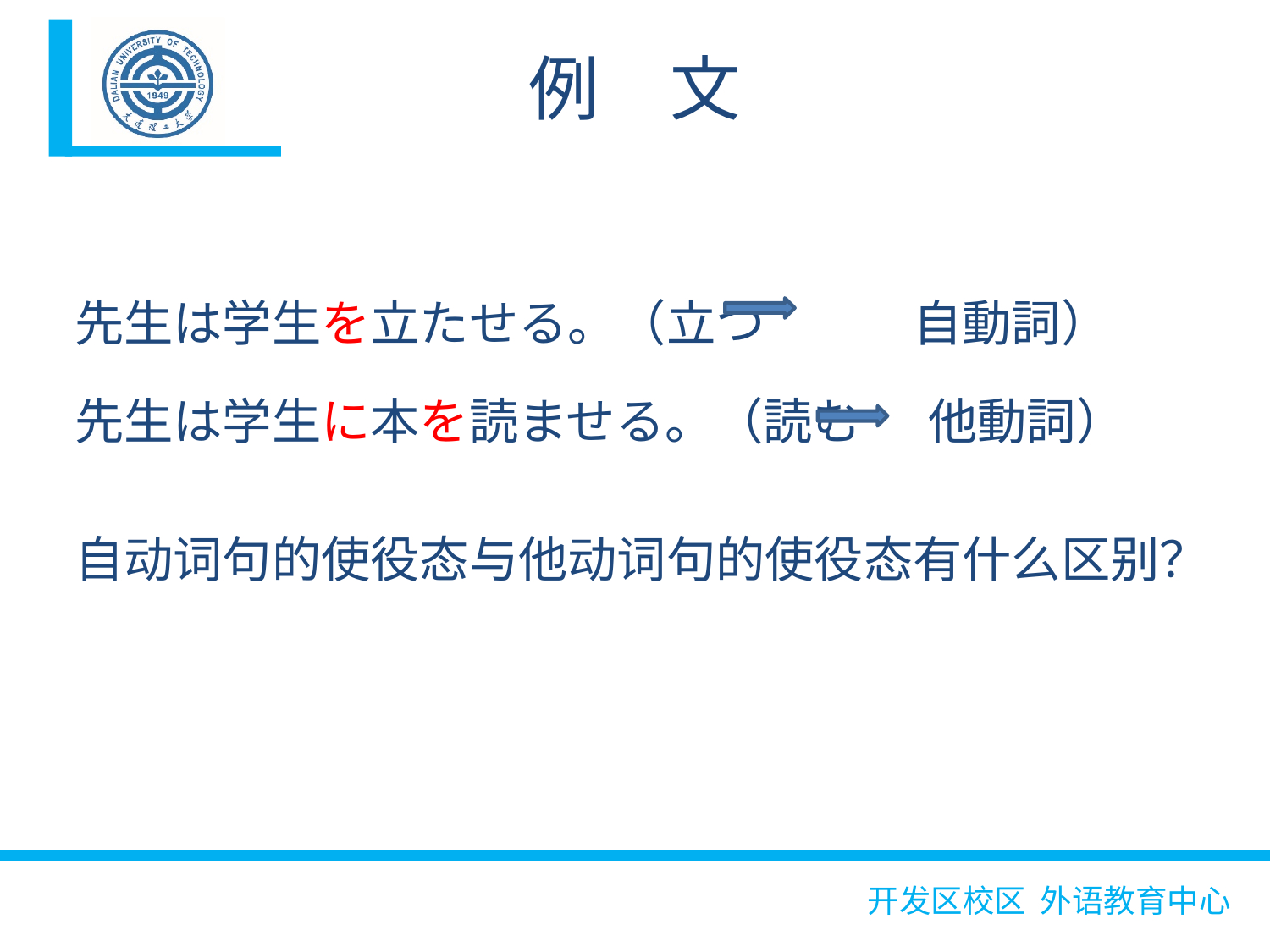

例　文
先生は学生を立たせる。（立つ　　　自動詞）
先生は学生に本を読ませる。（読む      他動詞）

自动词句的使役态与他动词句的使役态有什么区别？